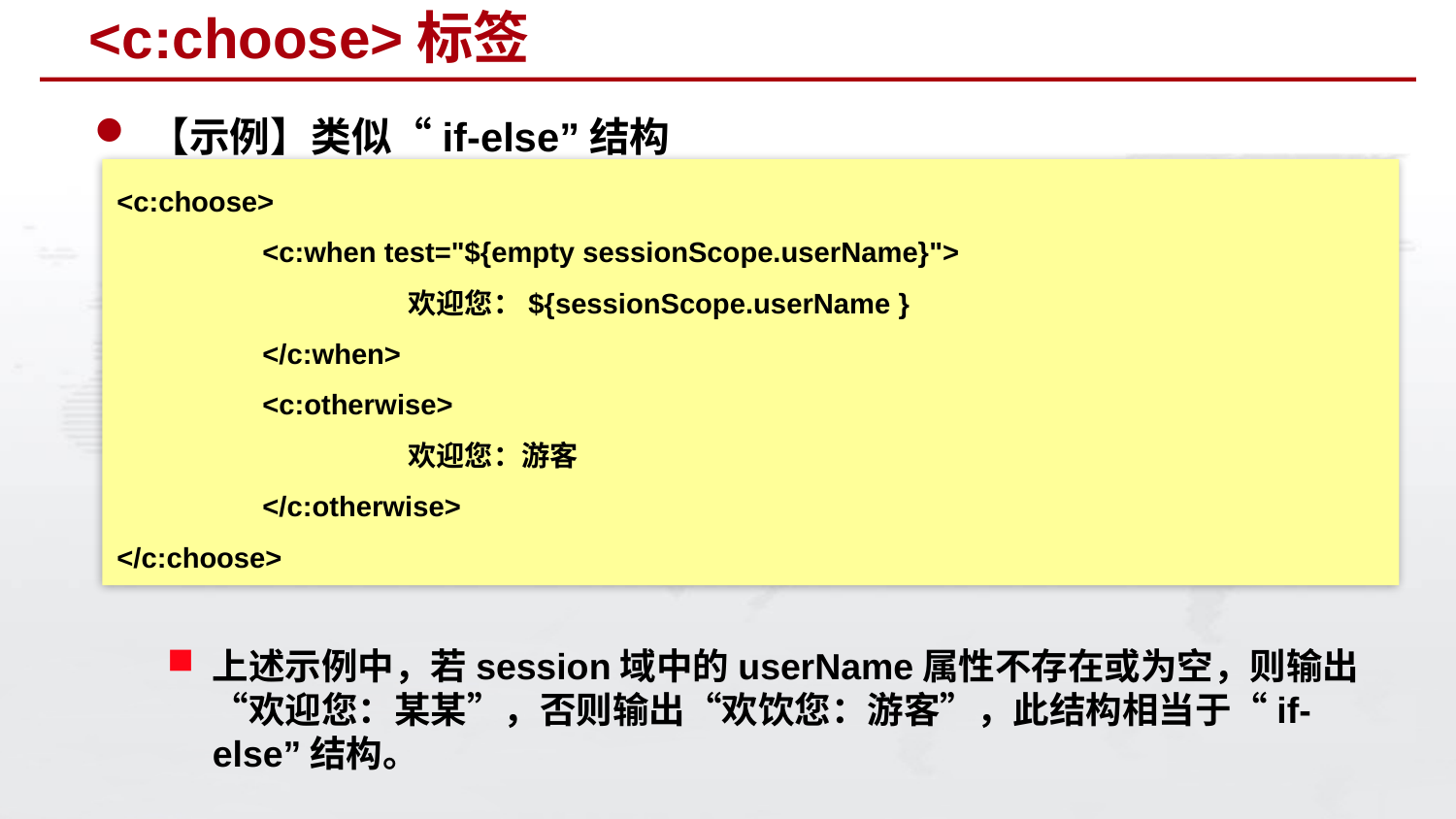

# <c:choose>标签
【示例】类似“if-else”结构

上述示例中，若session域中的userName属性不存在或为空，则输出“欢迎您：某某”，否则输出“欢饮您：游客”，此结构相当于“if-else”结构。
<c:choose>
	<c:when test="${empty sessionScope.userName}">
		欢迎您：${sessionScope.userName }
	</c:when>
	<c:otherwise>
		欢迎您：游客
	</c:otherwise>
</c:choose>